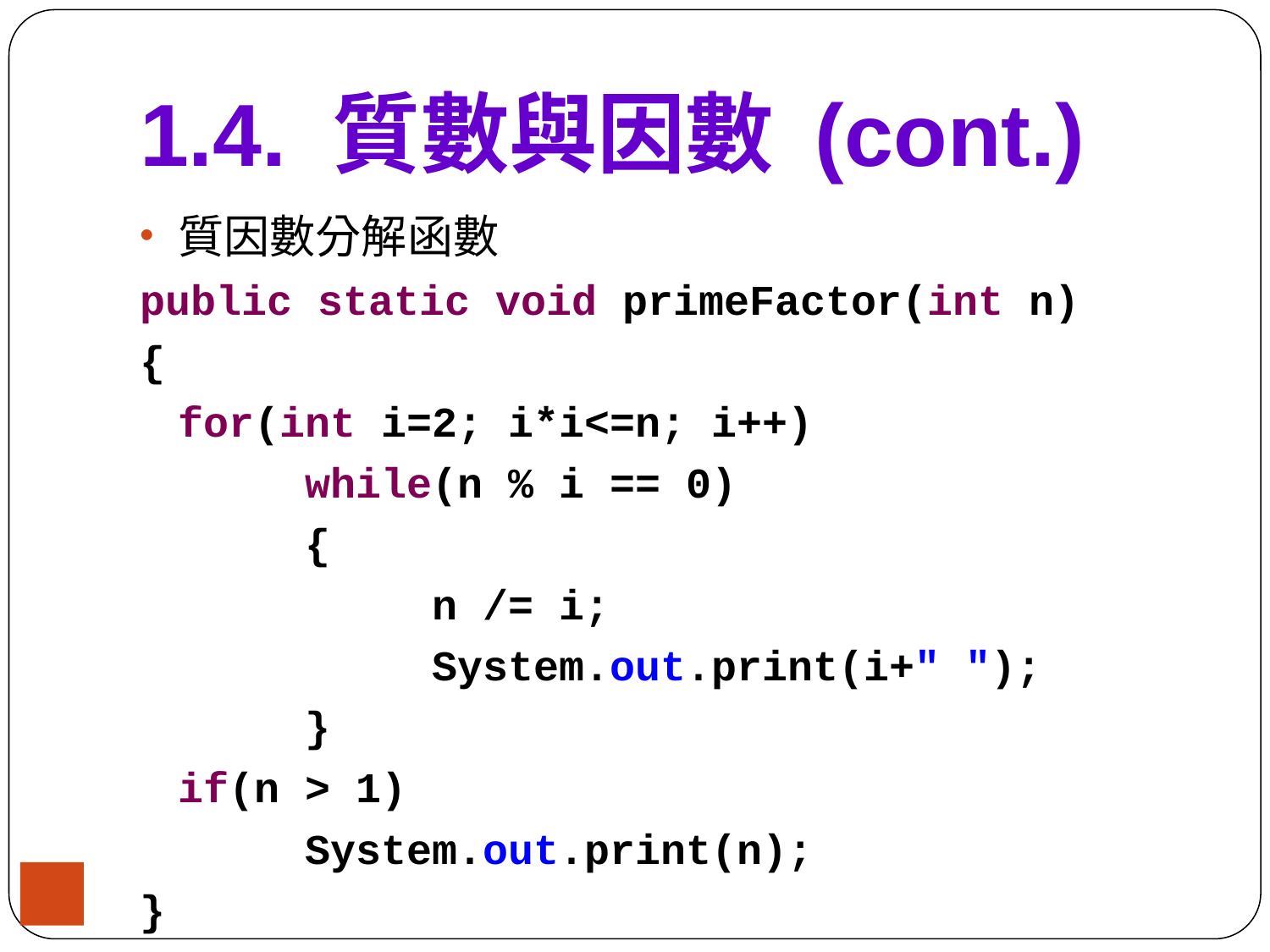

# 1.4. 質數與因數 (cont.)
質因數分解函數
public static void primeFactor(int n)
{
	for(int i=2; i*i<=n; i++)
		while(n % i == 0)
		{
			n /= i;
			System.out.print(i+" ");
		}
	if(n > 1)
		System.out.print(n);
}